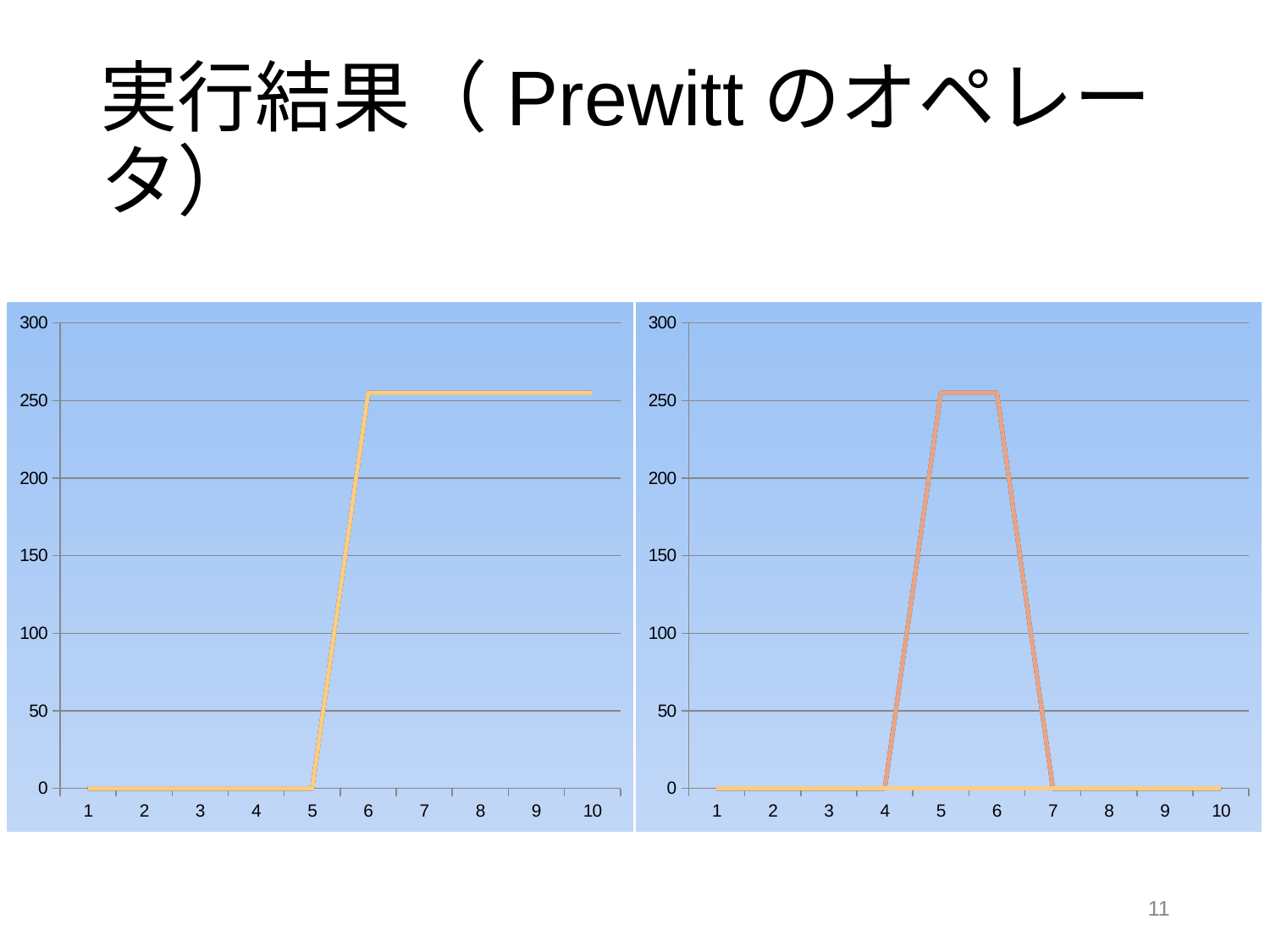

# 実行結果（Prewittのオペレータ）

### Chart

| Category |  |  |  |  |  |  |  |  |  |  |
|---|---|---|---|---|---|---|---|---|---|---|

### Chart

| Category |  |  |  |  |  |  |  |  |  |  |
|---|---|---|---|---|---|---|---|---|---|---|
11